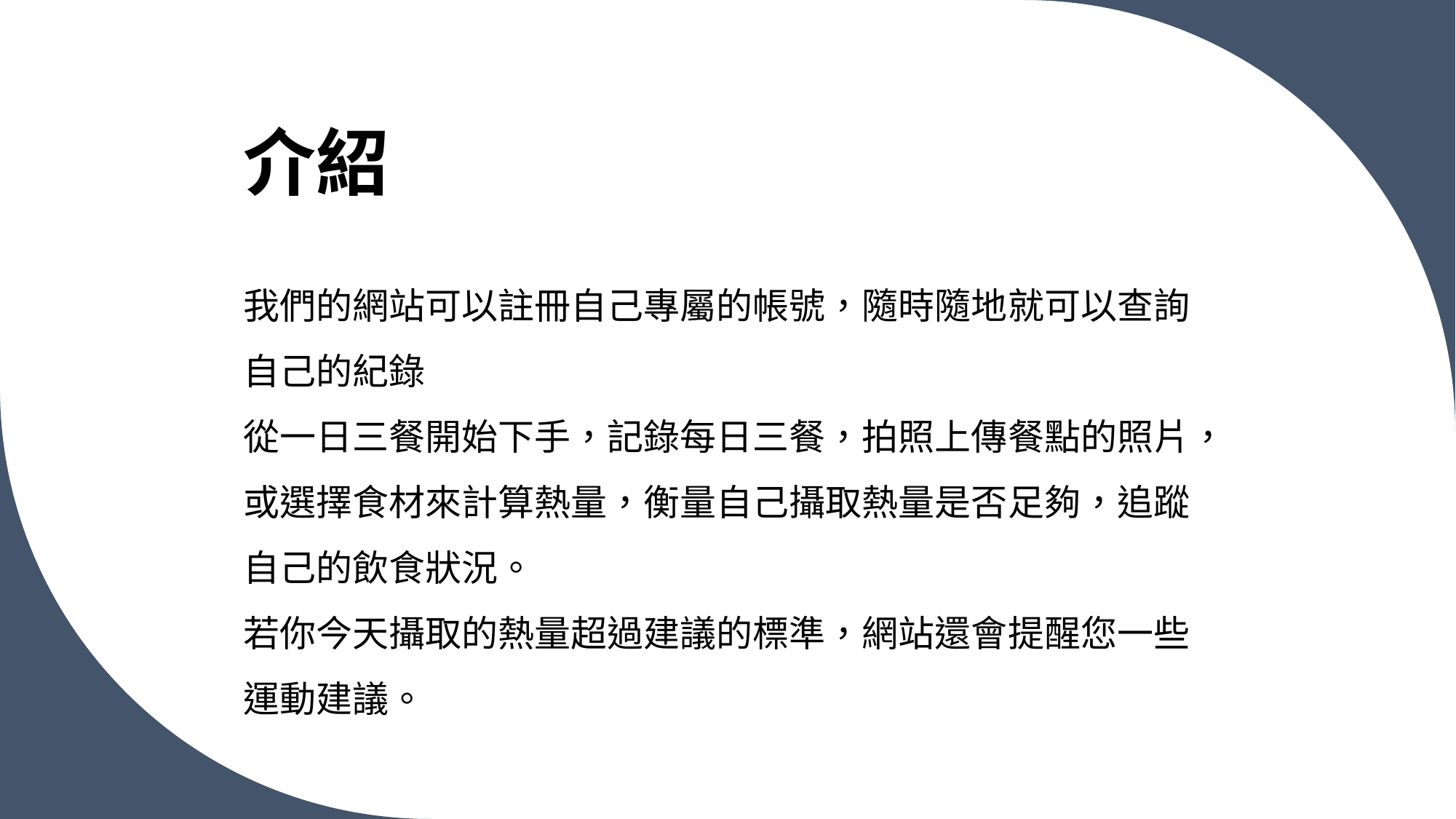

# 介紹
我們的網站可以註冊自己專屬的帳號，隨時隨地就可以查詢自己的紀錄
從一日三餐開始下手，記錄每日三餐，拍照上傳餐點的照片，或選擇食材來計算熱量，衡量自己攝取熱量是否足夠，追蹤自己的飲食狀況。
若你今天攝取的熱量超過建議的標準，網站還會提醒您一些運動建議。